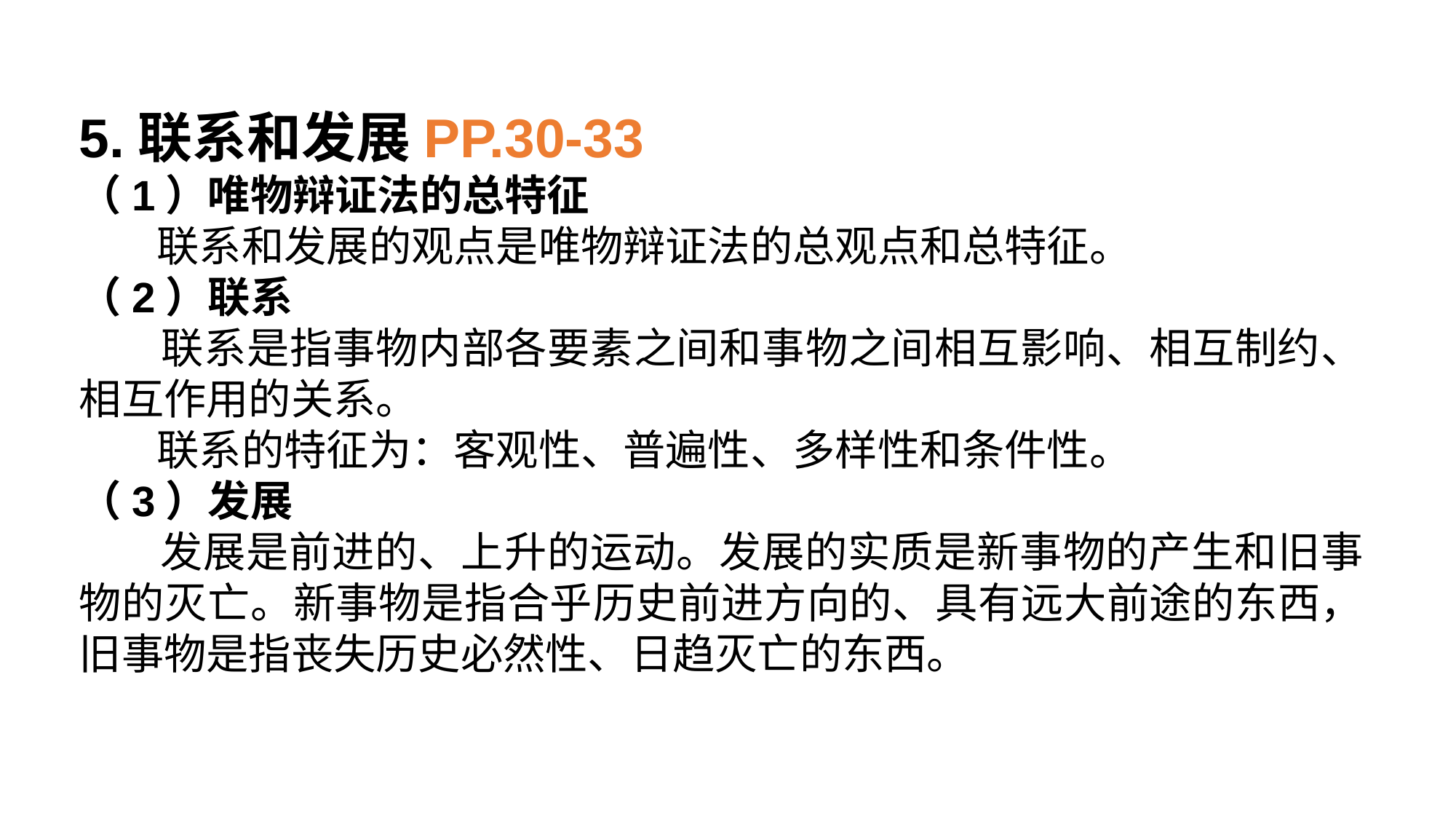

5.联系和发展PP.30-33
（1）唯物辩证法的总特征
       联系和发展的观点是唯物辩证法的总观点和总特征。
（2）联系
       联系是指事物内部各要素之间和事物之间相互影响、相互制约、相互作用的关系。
       联系的特征为：客观性、普遍性、多样性和条件性。
（3）发展
       发展是前进的、上升的运动。发展的实质是新事物的产生和旧事物的灭亡。新事物是指合乎历史前进方向的、具有远大前途的东西，旧事物是指丧失历史必然性、日趋灭亡的东西。